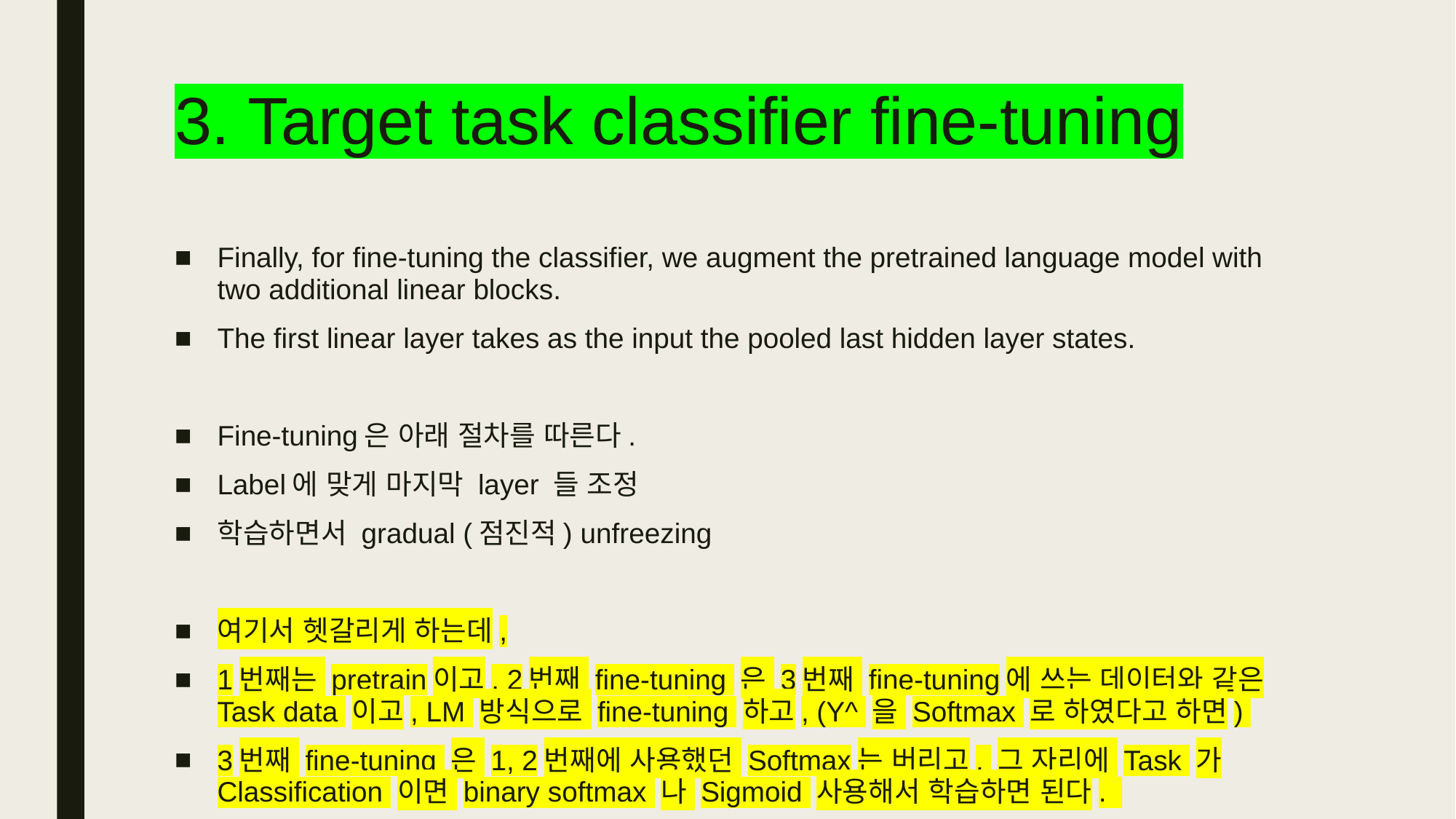

# 3. Target task classifier fine-tuning
Finally, for fine-tuning the classifier, we augment the pretrained language model with two additional linear blocks.
The first linear layer takes as the input the pooled last hidden layer states.

Fine-tuning은 아래 절차를 따른다.
Label에 맞게 마지막 layer 들 조정
학습하면서 gradual (점진적) unfreezing

여기서 헷갈리게 하는데,
1번째는 pretrain이고, 2번째 fine-tuning 은 3번째 fine-tuning에 쓰는 데이터와 같은 Task data 이고, LM 방식으로 fine-tuning 하고, (Y^ 을 Softmax 로 하였다고 하면)
3번째 fine-tuning 은 1, 2번째에 사용했던 Softmax는 버리고, 그 자리에 Task 가 Classification 이면 binary softmax 나 Sigmoid 사용해서 학습하면 된다.